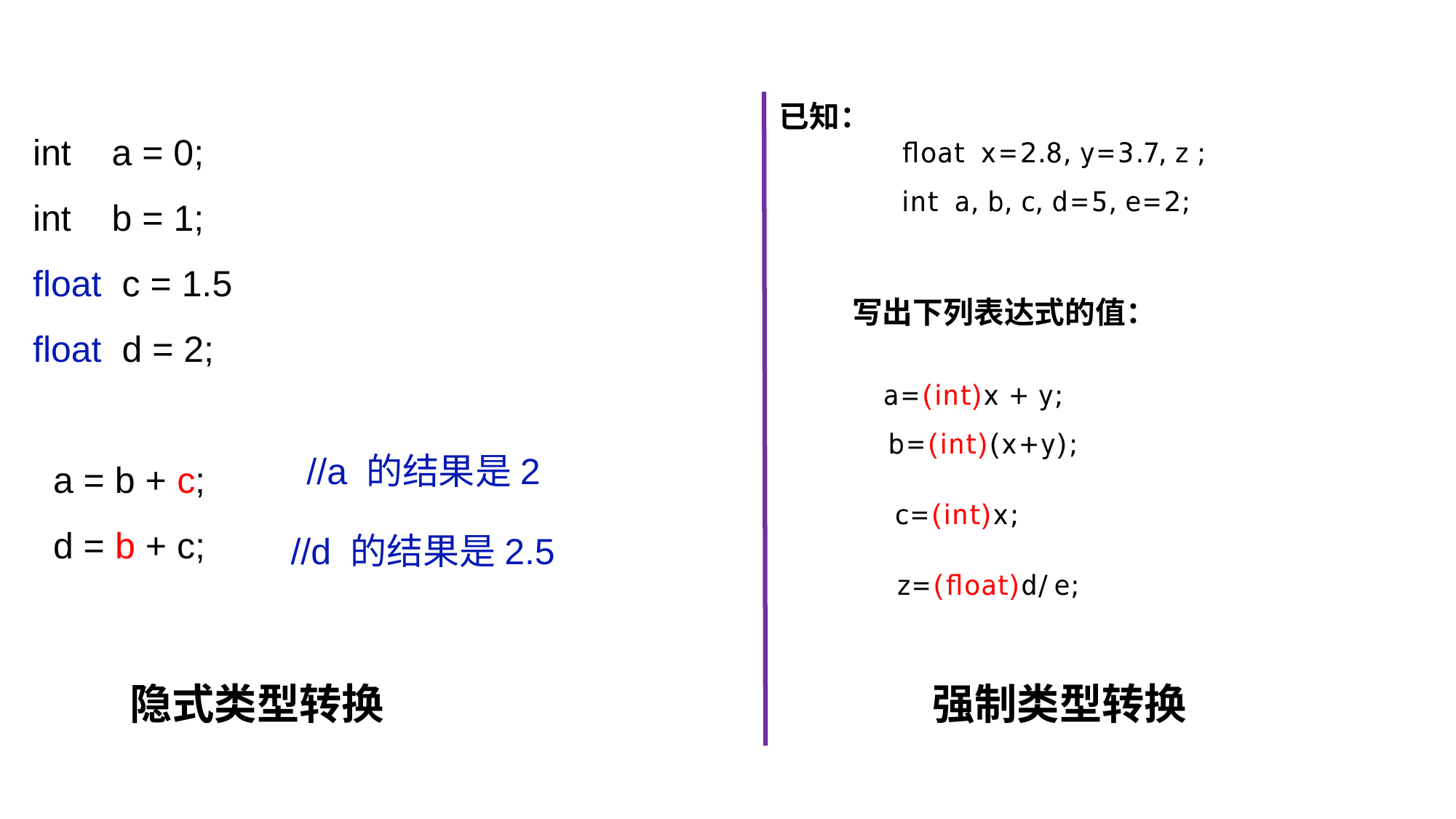

已知：
float  x=2.8, y=3.7, z ;
int  a, b, c, d=5, e=2;
int    a = 0;
int    b = 1;
float  c = 1.5
float  d = 2;

  a = b + c;
  d = b + c;
写出下列表达式的值：
a=(int)x + y;
b=(int)(x+y);
c=(int)x;
z=(float)d/e;
//a 的结果是2
//d 的结果是2.5
隐式类型转换
强制类型转换
124